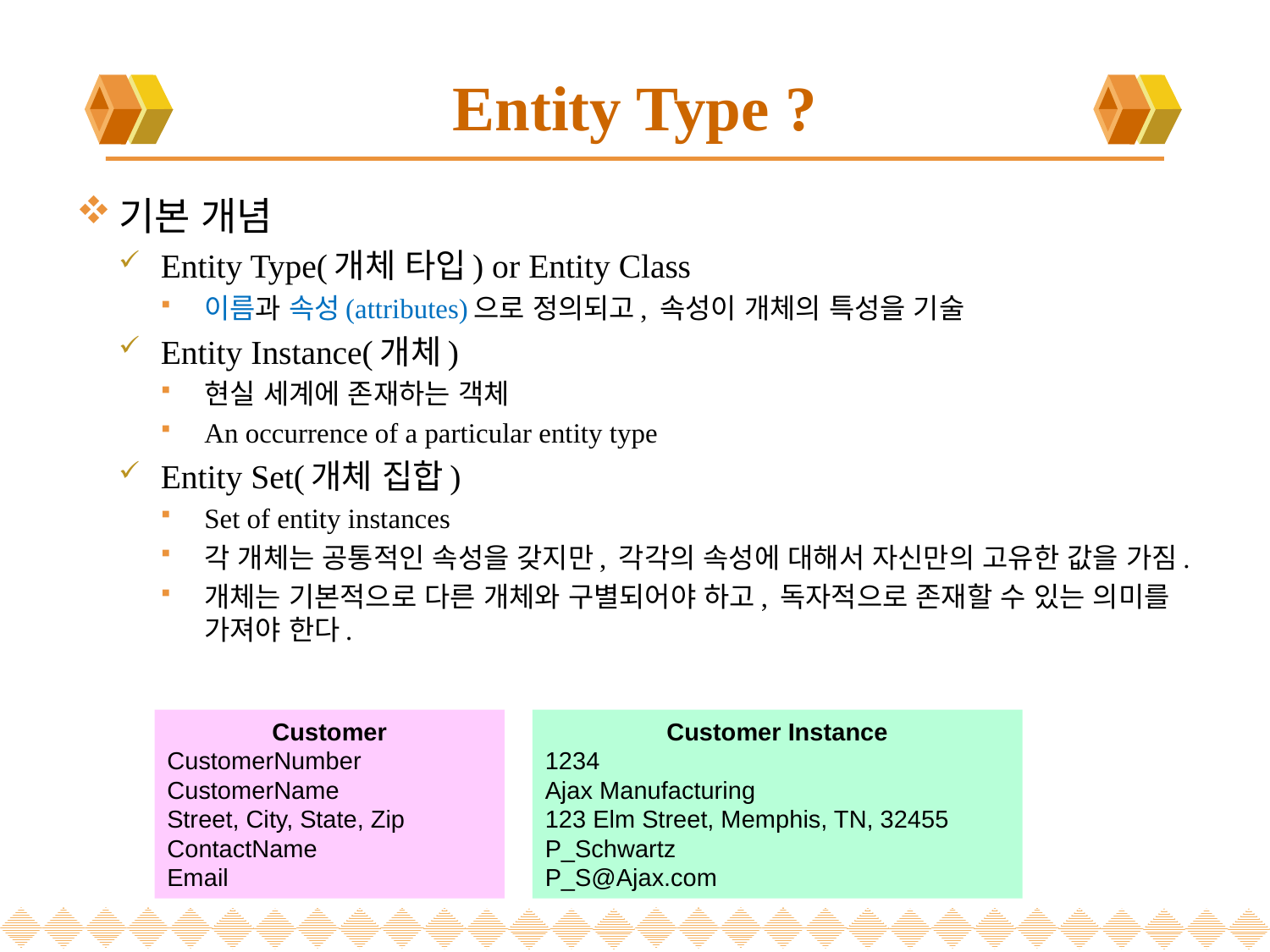

# Entity Type ?
기본 개념
Entity Type(개체 타입) or Entity Class
이름과 속성(attributes)으로 정의되고, 속성이 개체의 특성을 기술
Entity Instance(개체)
현실 세계에 존재하는 객체
An occurrence of a particular entity type
Entity Set(개체 집합)
Set of entity instances
각 개체는 공통적인 속성을 갖지만, 각각의 속성에 대해서 자신만의 고유한 값을 가짐.
개체는 기본적으로 다른 개체와 구별되어야 하고, 독자적으로 존재할 수 있는 의미를 가져야 한다.
Customer Instance
1234
Ajax Manufacturing
123 Elm Street, Memphis, TN, 32455
P_Schwartz
P_S@Ajax.com
Customer
CustomerNumber
CustomerName
Street, City, State, Zip
ContactName
Email